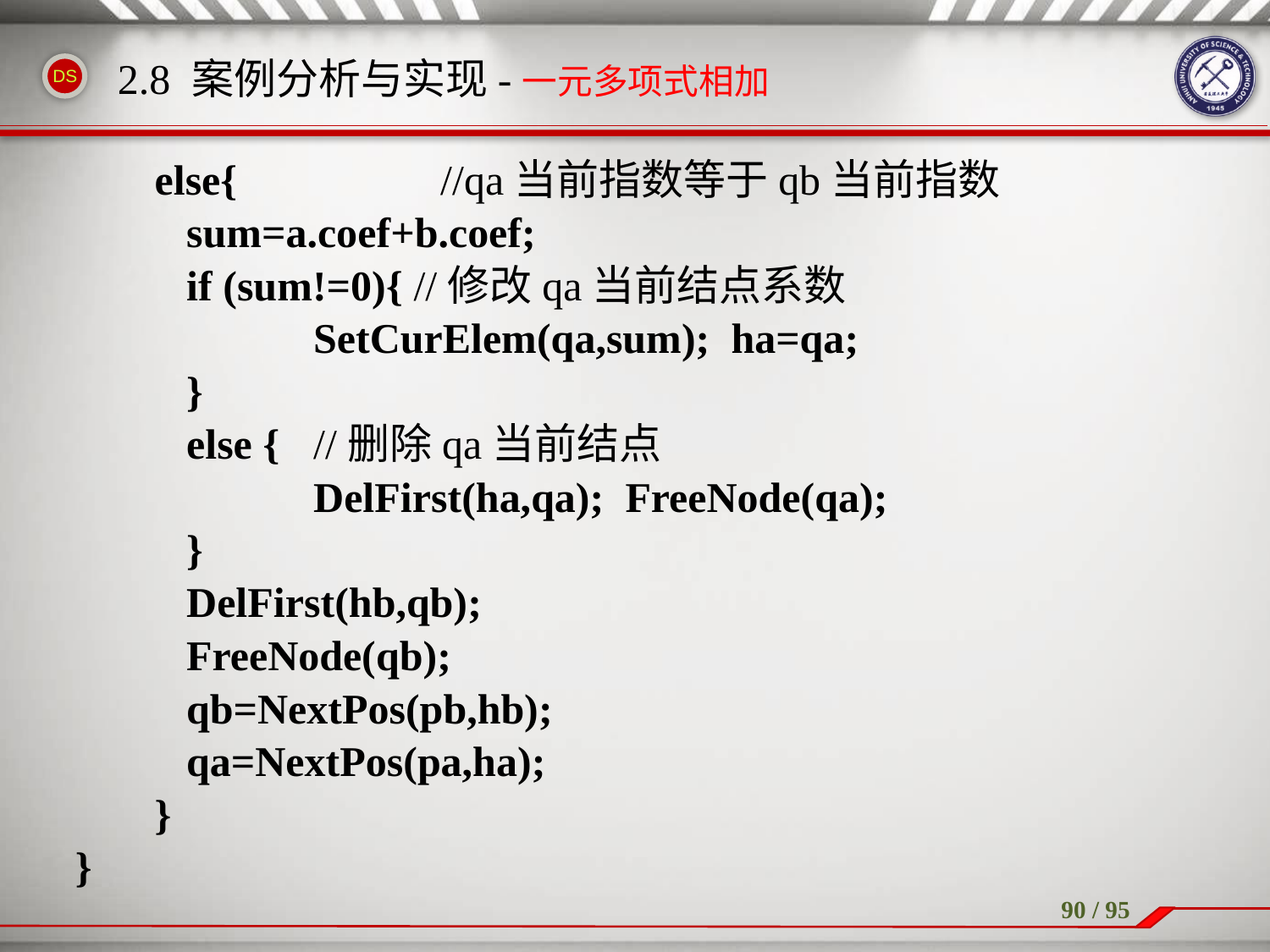

# 2.8 案例分析与实现-一元多项式相加
else{ 		//qa当前指数等于qb当前指数
	sum=a.coef+b.coef;
   if (sum!=0){ //修改qa当前结点系数
		SetCurElem(qa,sum);  ha=qa;
	}
   else { 	//删除qa当前结点
		DelFirst(ha,qa);  FreeNode(qa);
	}
	DelFirst(hb,qb);
	FreeNode(qb);
   qb=NextPos(pb,hb);
	qa=NextPos(pa,ha);
}
	}